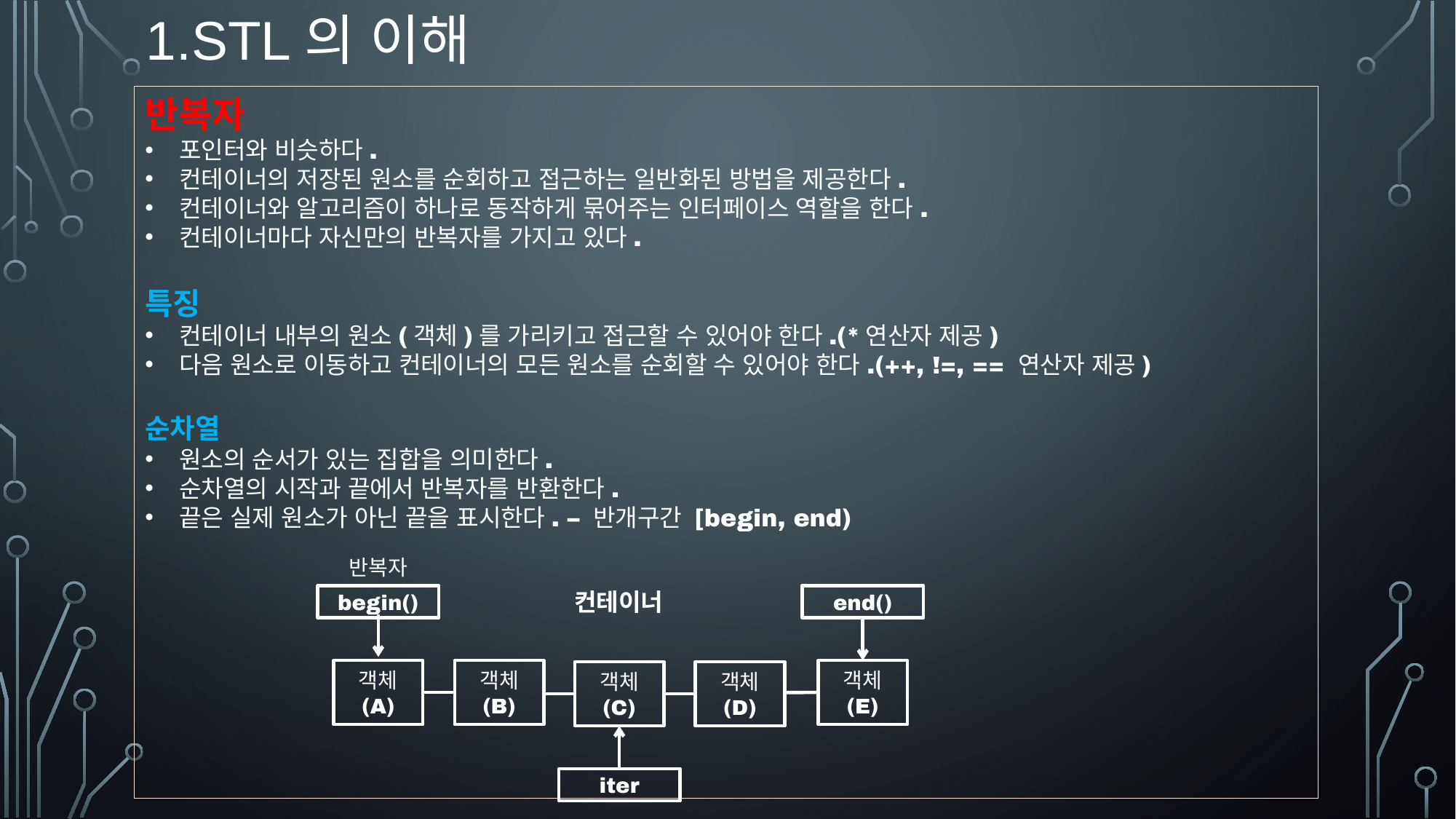

# 1.Stl의 이해
반복자
포인터와 비슷하다.
컨테이너의 저장된 원소를 순회하고 접근하는 일반화된 방법을 제공한다.
컨테이너와 알고리즘이 하나로 동작하게 묶어주는 인터페이스 역할을 한다.
컨테이너마다 자신만의 반복자를 가지고 있다.

특징
컨테이너 내부의 원소(객체)를 가리키고 접근할 수 있어야 한다.(*연산자 제공)
다음 원소로 이동하고 컨테이너의 모든 원소를 순회할 수 있어야 한다.(++, !=, == 연산자 제공)

순차열
원소의 순서가 있는 집합을 의미한다.
순차열의 시작과 끝에서 반복자를 반환한다.
끝은 실제 원소가 아닌 끝을 표시한다. – 반개구간 [begin, end)

반복자
컨테이너
end()
begin()
객체
(A)
객체
(B)
객체
(E)
객체
(C)
객체
(D)
iter